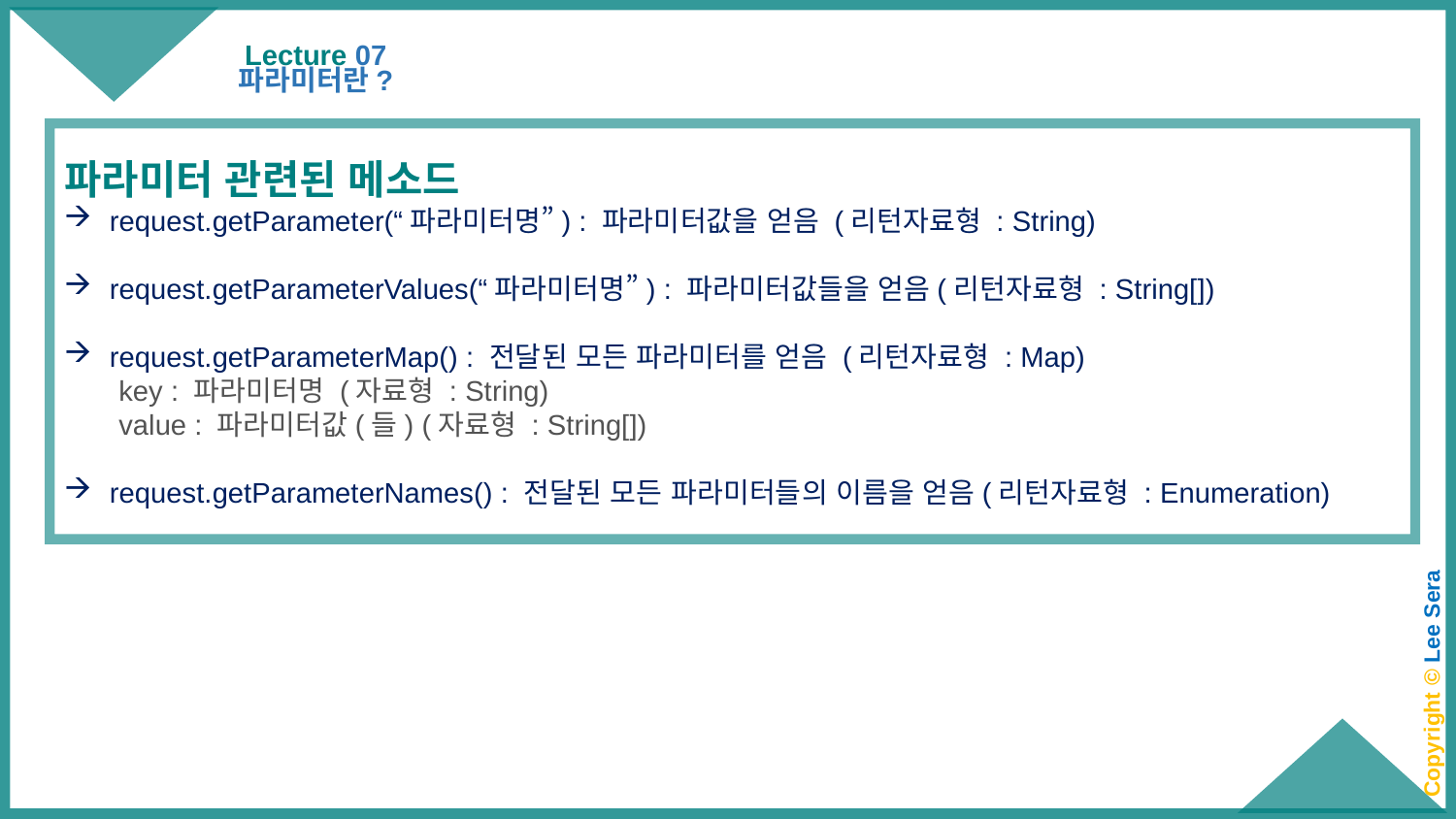

# Lecture 07
파라미터란?
파라미터 관련된 메소드
request.getParameter(“파라미터명”) : 파라미터값을 얻음 (리턴자료형 : String)

request.getParameterValues(“파라미터명”) : 파라미터값들을 얻음(리턴자료형 : String[])

request.getParameterMap() : 전달된 모든 파라미터를 얻음 (리턴자료형 : Map)
key : 파라미터명 (자료형 : String)
value : 파라미터값(들) (자료형 : String[])

request.getParameterNames() : 전달된 모든 파라미터들의 이름을 얻음(리턴자료형 : Enumeration)
Copyright © Lee Sera